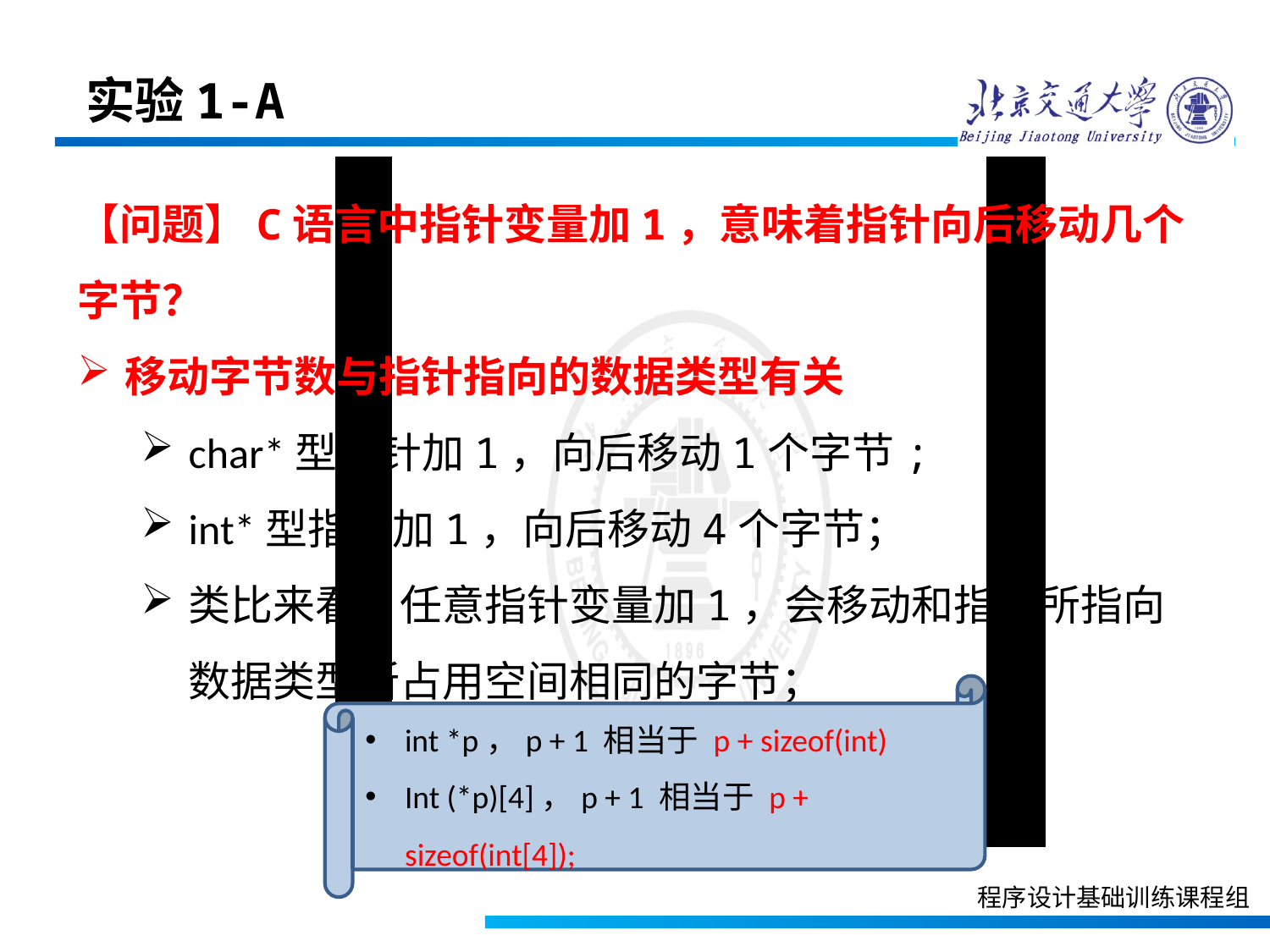

实验1-A
【问题】C语言中指针变量加1，意味着指针向后移动几个字节？
移动字节数与指针指向的数据类型有关
char*型指针加1，向后移动1个字节;
int*型指针加1，向后移动4个字节；
类比来看，任意指针变量加1，会移动和指针所指向数据类型所占用空间相同的字节；
int *p，p + 1 相当于 p + sizeof(int)
Int (*p)[4]，p + 1 相当于 p + sizeof(int[4]);
程序设计基础训练课程组